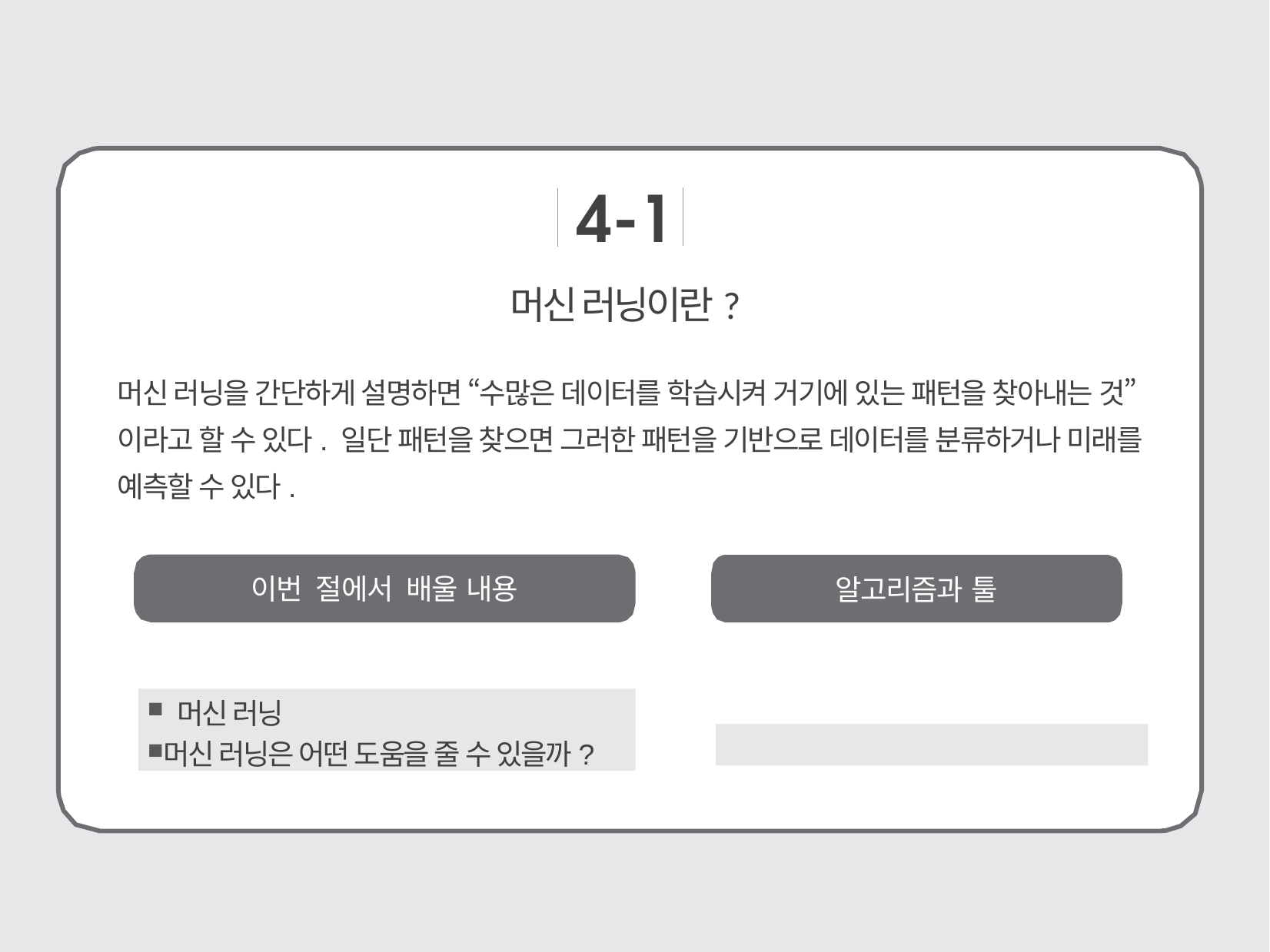

4-1

# 머신 러닝이란?

머신 러닝을 간단하게 설명하면 “수많은 데이터를 학습시켜 거기에 있는 패턴을 찾아내는 것”이라고 할 수 있다. 일단 패턴을 찾으면 그러한 패턴을 기반으로 데이터를 분류하거나 미래를 예측할 수 있다.
이번  절에서  배울 내용
알고리즘과 툴
 머신 러닝
머신 러닝은 어떤 도움을 줄 수 있을까?